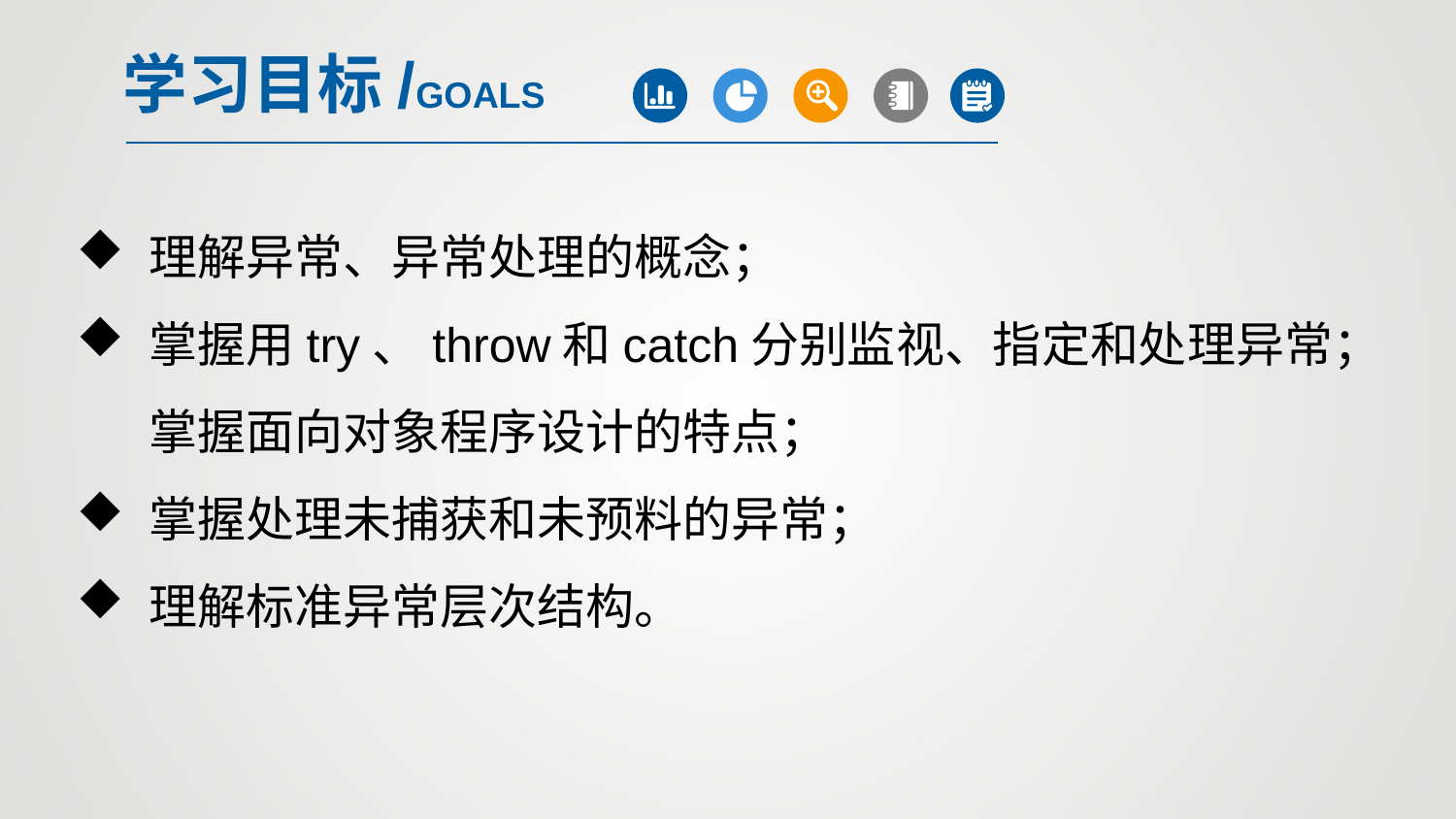

学习目标/GOALS

理解异常、异常处理的概念；
掌握用try、throw和catch分别监视、指定和处理异常；掌握面向对象程序设计的特点；
掌握处理未捕获和未预料的异常；
理解标准异常层次结构。